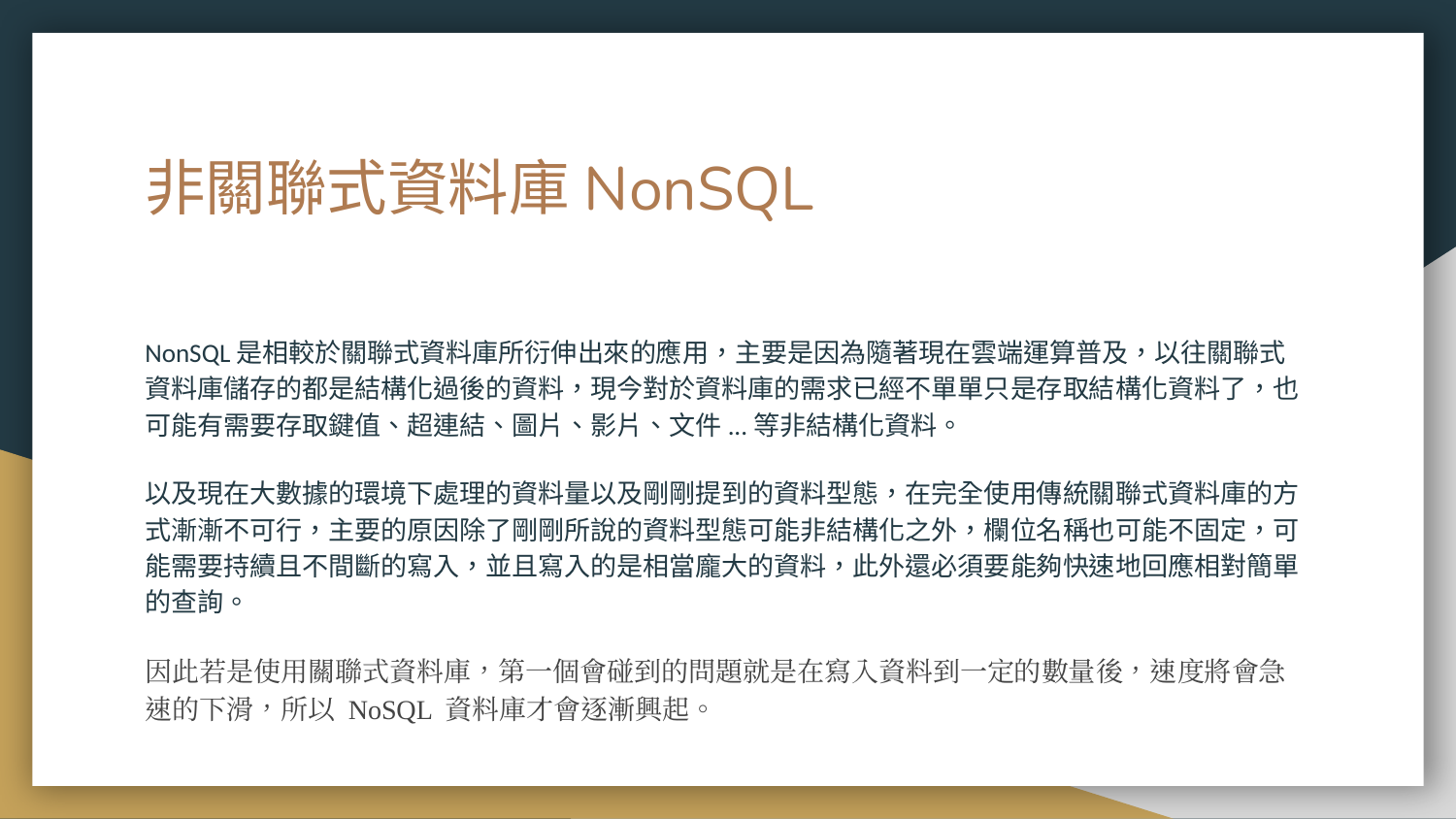

# 非關聯式資料庫NonSQL
NonSQL是相較於關聯式資料庫所衍伸出來的應用，主要是因為隨著現在雲端運算普及，以往關聯式資料庫儲存的都是結構化過後的資料，現今對於資料庫的需求已經不單單只是存取結構化資料了，也可能有需要存取鍵值、超連結、圖片、影片、文件...等非結構化資料。
以及現在大數據的環境下處理的資料量以及剛剛提到的資料型態，在完全使用傳統關聯式資料庫的方式漸漸不可行，主要的原因除了剛剛所說的資料型態可能非結構化之外，欄位名稱也可能不固定，可能需要持續且不間斷的寫入，並且寫入的是相當龐大的資料，此外還必須要能夠快速地回應相對簡單的查詢。
因此若是使用關聯式資料庫，第一個會碰到的問題就是在寫入資料到一定的數量後，速度將會急速的下滑，所以 NoSQL 資料庫才會逐漸興起。